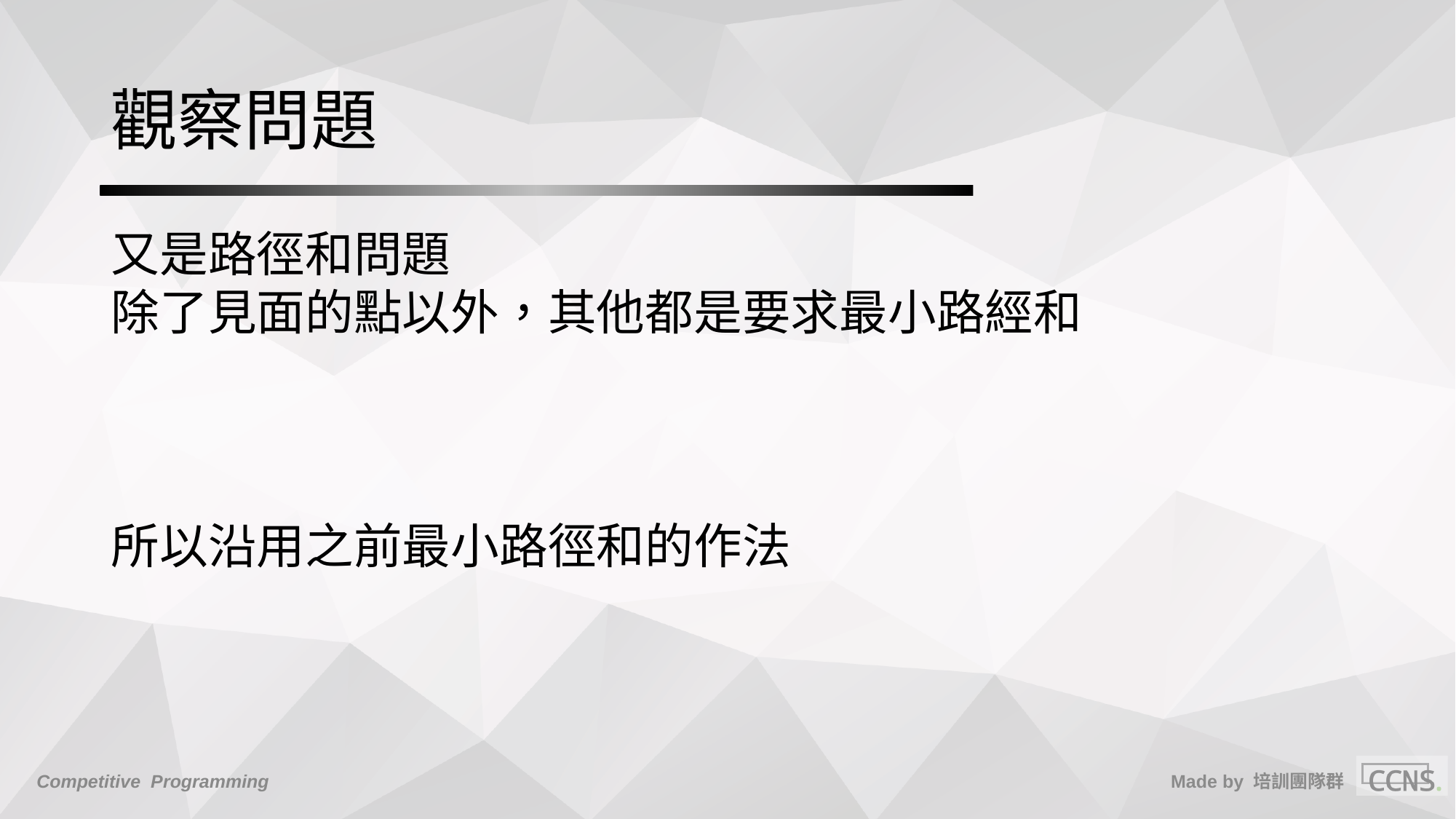

# 觀察問題
又是路徑和問題
除了見面的點以外，其他都是要求最小路經和

所以沿用之前最小路徑和的作法